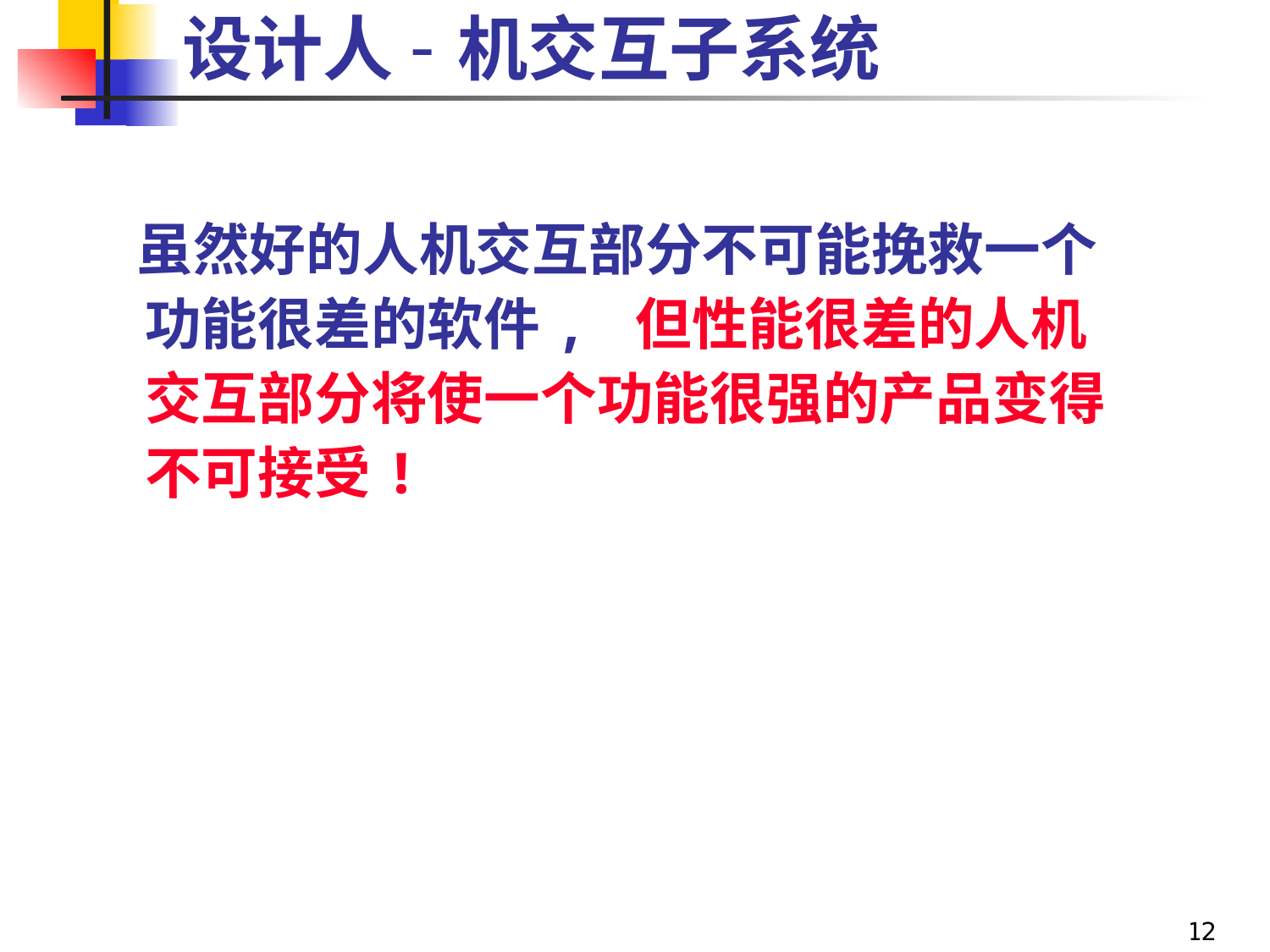

# 设计人-机交互子系统
  虽然好的人机交互部分不可能挽救一个功能很差的软件, 但性能很差的人机交互部分将使一个功能很强的产品变得不可接受!

12